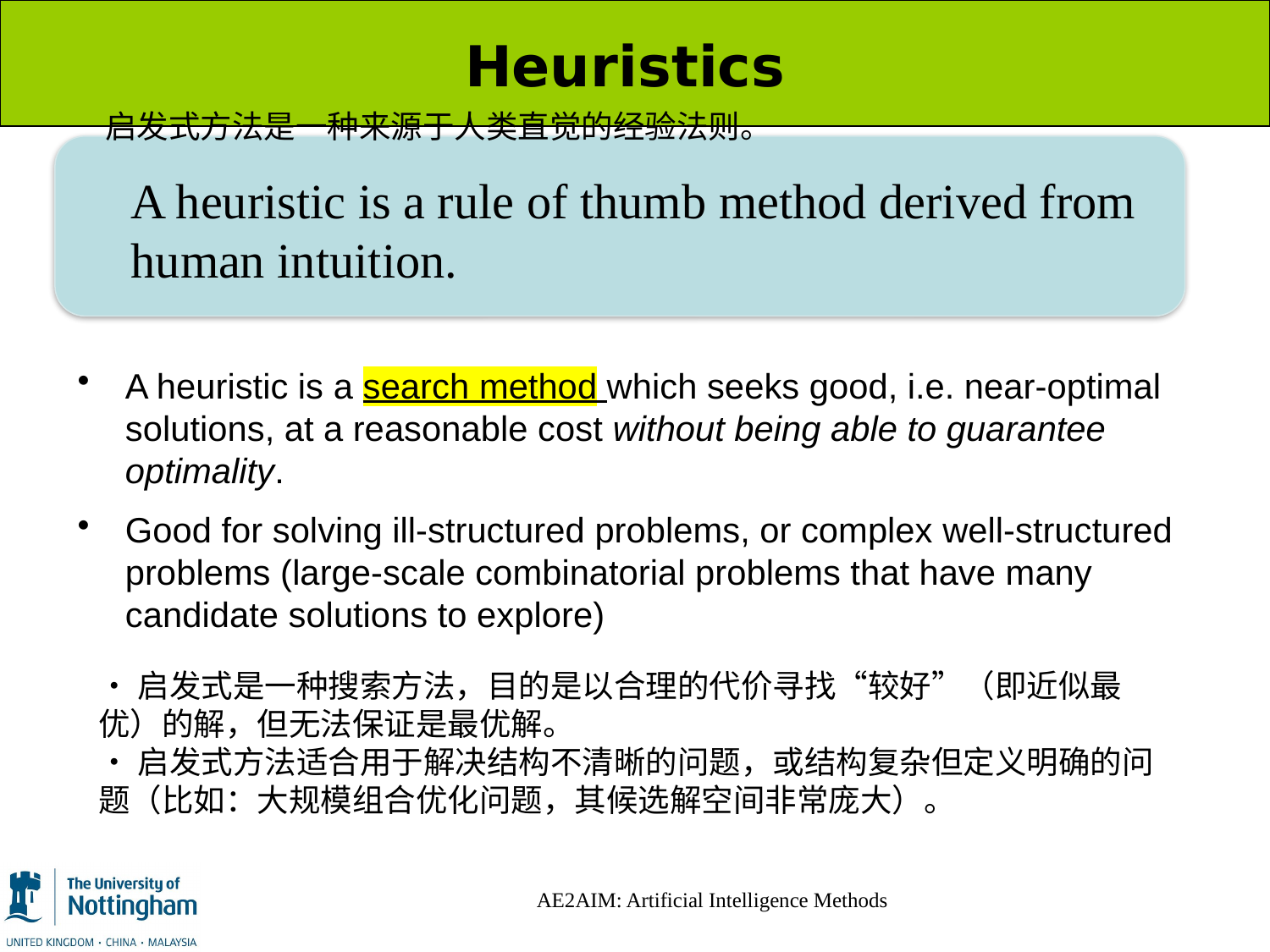

# Heuristics
 启发式方法是一种来源于人类直觉的经验法则。

A heuristic is a rule of thumb method derived from human intuition.

A heuristic is a search method which seeks good, i.e. near-optimal solutions, at a reasonable cost without being able to guarantee optimality.
Good for solving ill-structured problems, or complex well-structured problems (large-scale combinatorial problems that have many candidate solutions to explore)
•启发式是一种搜索方法，目的是以合理的代价寻找“较好”（即近似最优）的解，但无法保证是最优解。
•启发式方法适合用于解决结构不清晰的问题，或结构复杂但定义明确的问题（比如：大规模组合优化问题，其候选解空间非常庞大）。

AE2AIM: Artificial Intelligence Methods